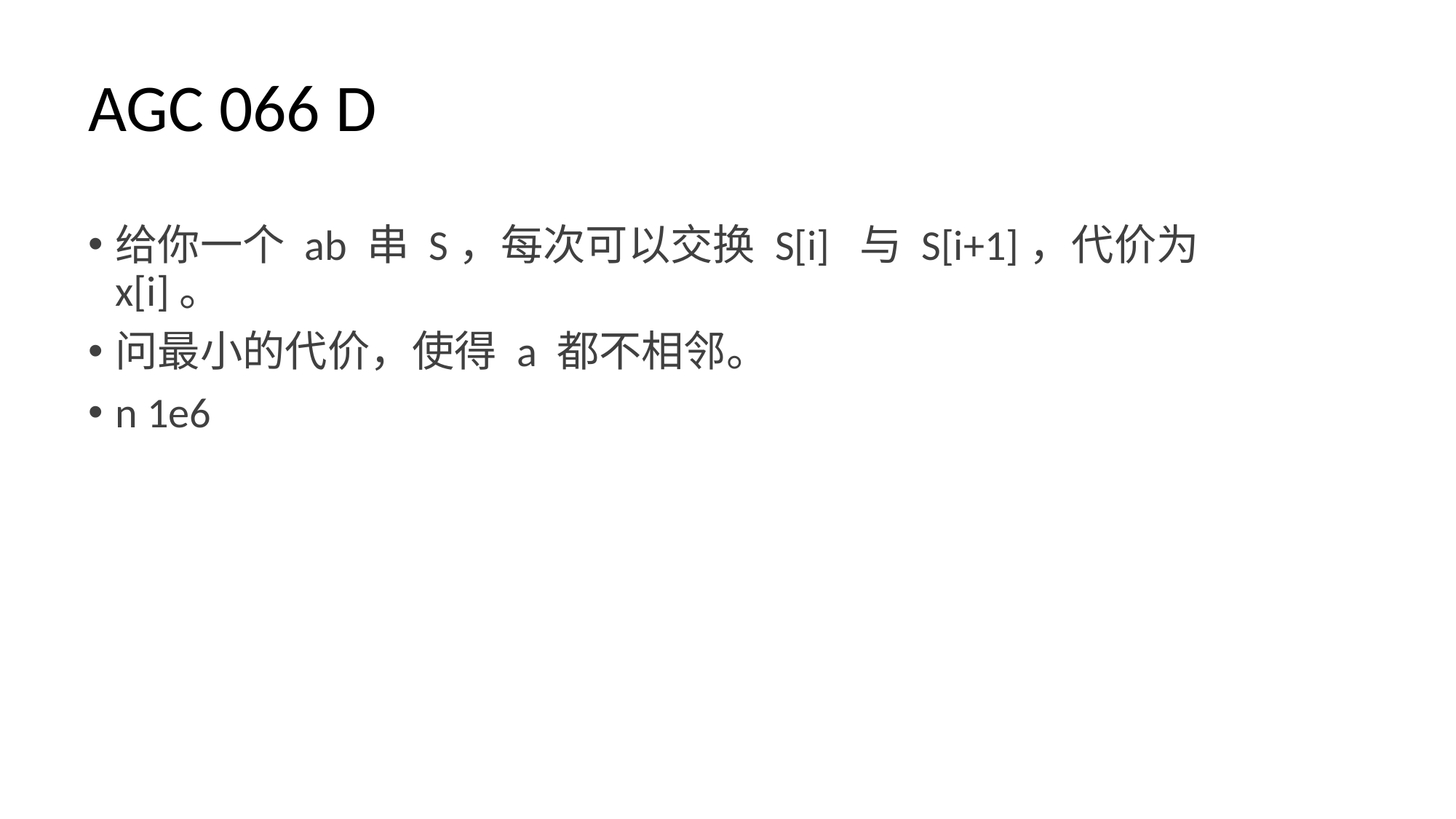

# AGC 066 D
给你一个 ab 串 S，每次可以交换 S[i]  与 S[i+1]，代价为 x[i]。
问最小的代价，使得 a 都不相邻。
n 1e6